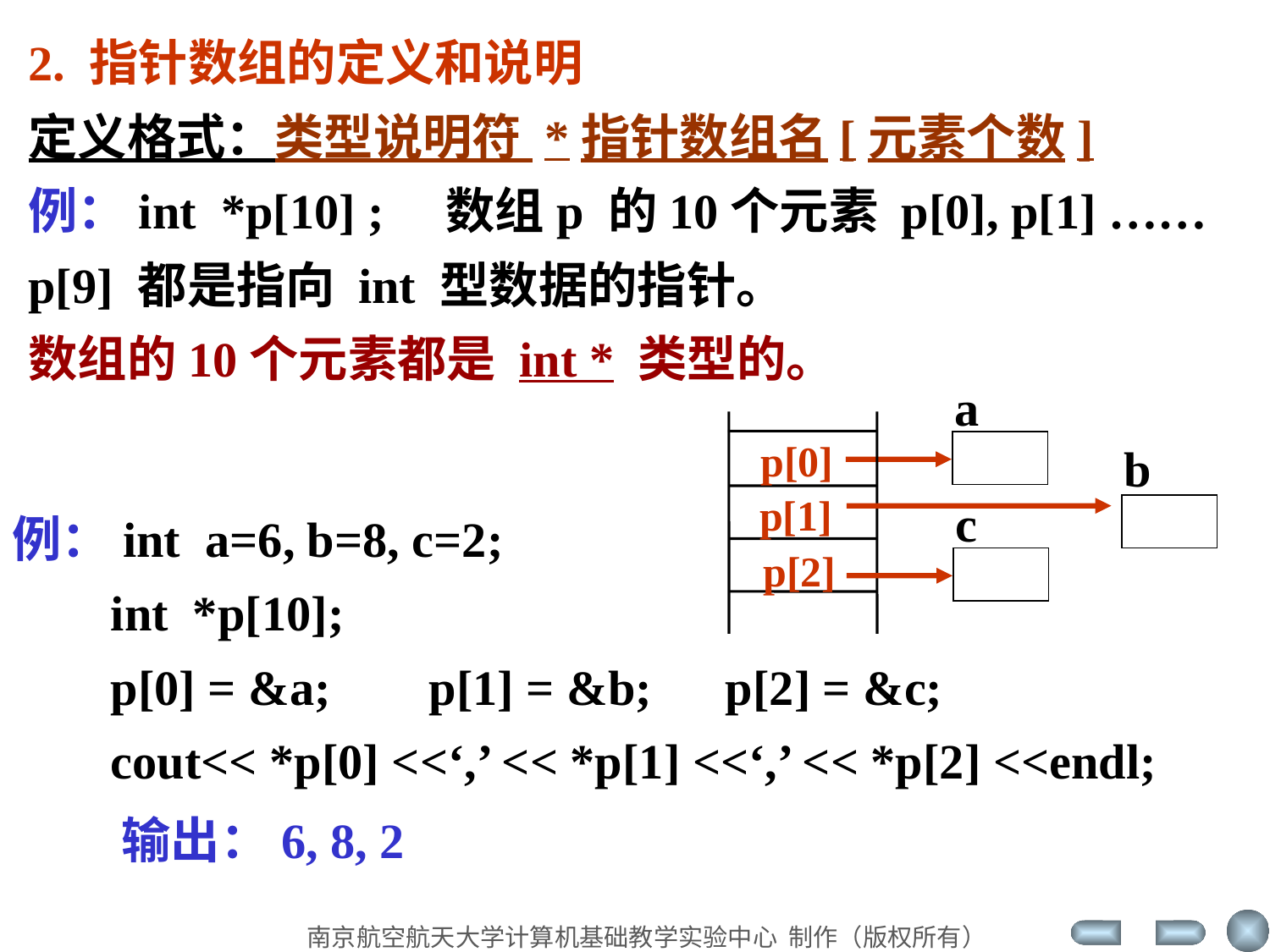

2. 指针数组的定义和说明
定义格式：类型说明符 *指针数组名[元素个数]
例：int  *p[10] ;    数组p 的10个元素 p[0], p[1] ……p[9] 都是指向 int 型数据的指针。
数组的10个元素都是 int * 类型的。
a

p[0]

p[1]

p[2]

b

c

例：int  a=6, b=8, c=2;
        int  *p[10];
        p[0] = &a;        p[1] = &b;      p[2] = &c;
        cout<< *p[0] <<‘,’ << *p[1] <<‘,’ << *p[2] <<endl;
输出：6, 8, 2